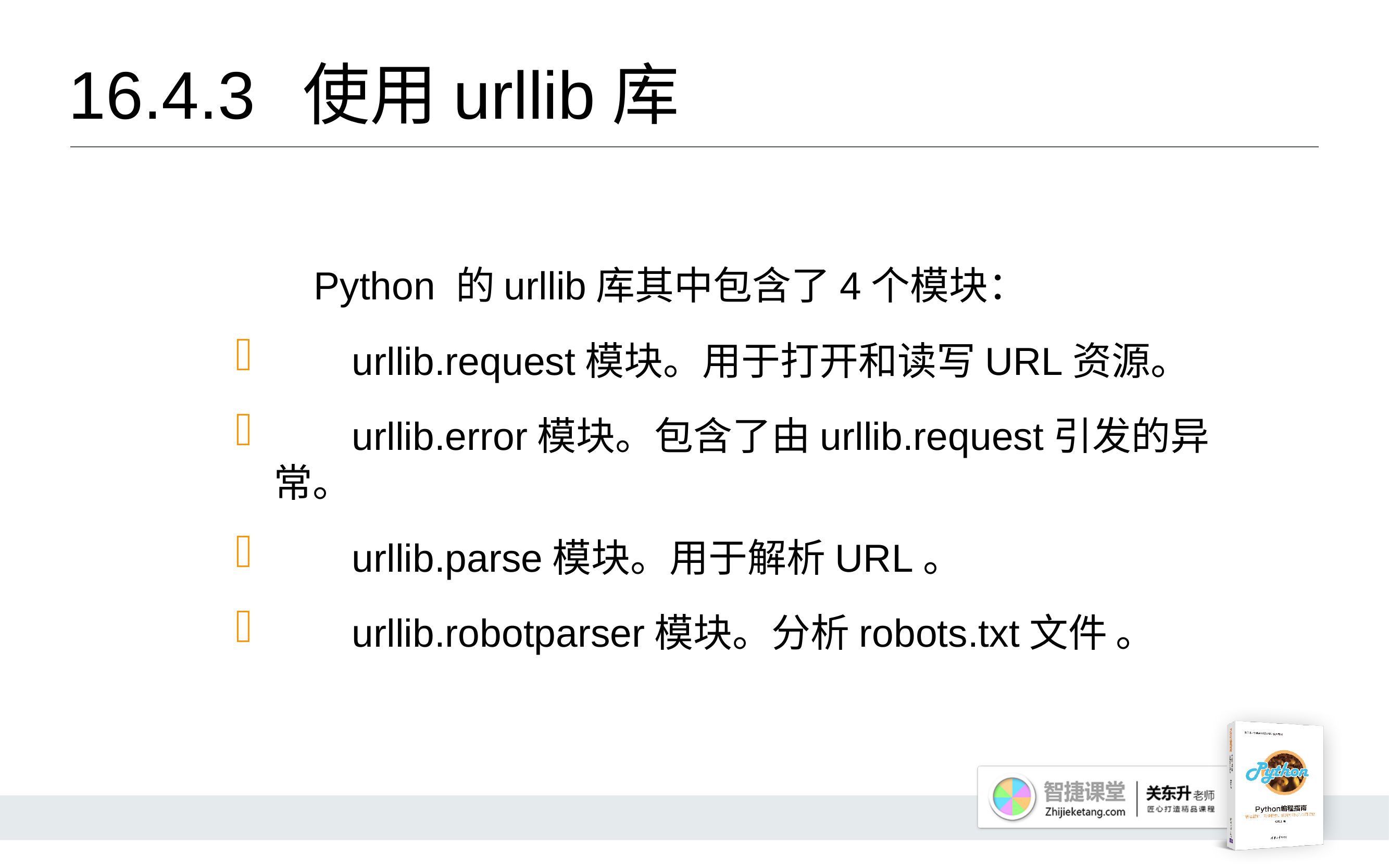

# 16.4.3 	使用urllib库
	Python 的urllib库其中包含了4个模块：
	urllib.request模块。用于打开和读写URL资源。
 	urllib.error模块。包含了由urllib.request引发的异常。
	urllib.parse模块。用于解析URL。
	urllib.robotparser模块。分析robots.txt文件 。